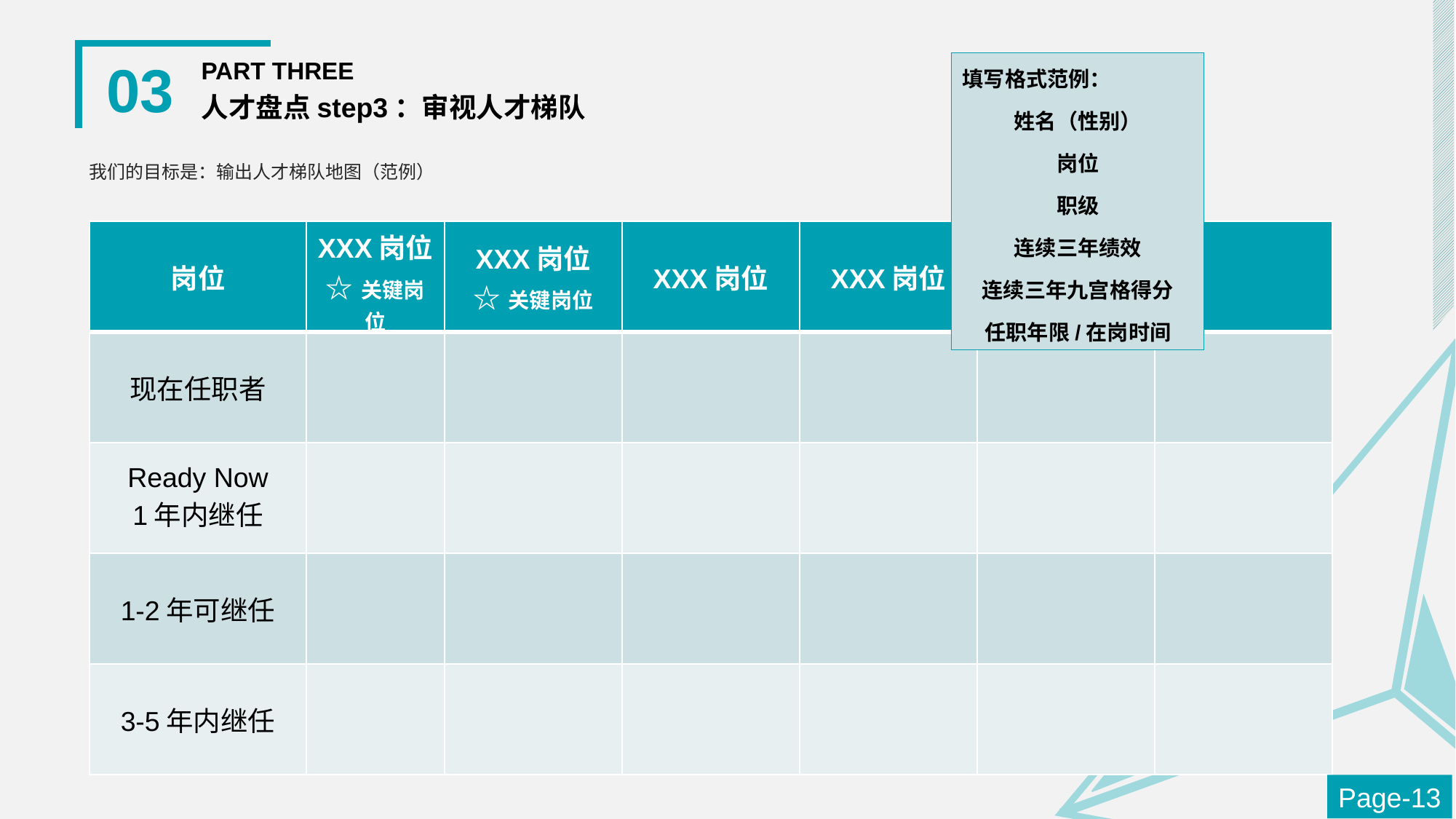

填写格式范例：
姓名（性别）
岗位
职级
连续三年绩效
连续三年九宫格得分
任职年限/在岗时间
03
PART THREE
人才盘点step3：审视人才梯队
我们的目标是：输出人才梯队地图（范例）
| 岗位 | XXX岗位 ☆关键岗位 | XXX岗位 ☆关键岗位 | XXX岗位 | XXX岗位 |  |  |
| --- | --- | --- | --- | --- | --- | --- |
| 现在任职者 |  |  |  |  |  |  |
| Ready Now 1年内继任 |  |  |  |  |  |  |
| 1-2年可继任 |  |  |  |  |  |  |
| 3-5年内继任 |  |  |  |  |  |  |
Page-13